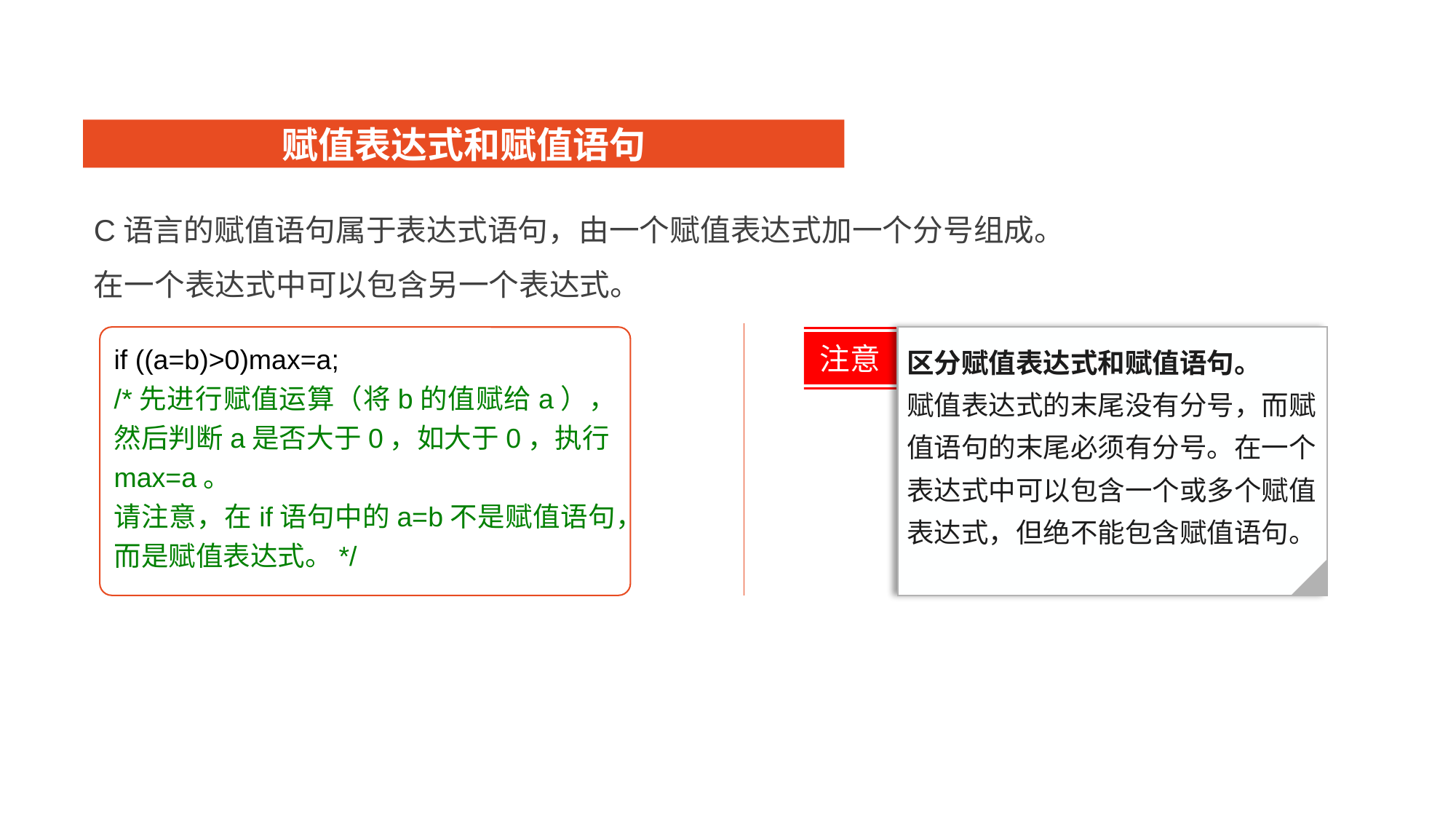

赋值表达式和赋值语句
C语言的赋值语句属于表达式语句，由一个赋值表达式加一个分号组成。
在一个表达式中可以包含另一个表达式。
if ((a=b)>0)max=a;
/*先进行赋值运算（将b的值赋给a），然后判断a是否大于0，如大于0，执行max=a。
请注意，在if语句中的a=b不是赋值语句，而是赋值表达式。*/
注意
区分赋值表达式和赋值语句。
赋值表达式的末尾没有分号，而赋值语句的末尾必须有分号。在一个表达式中可以包含一个或多个赋值表达式，但绝不能包含赋值语句。